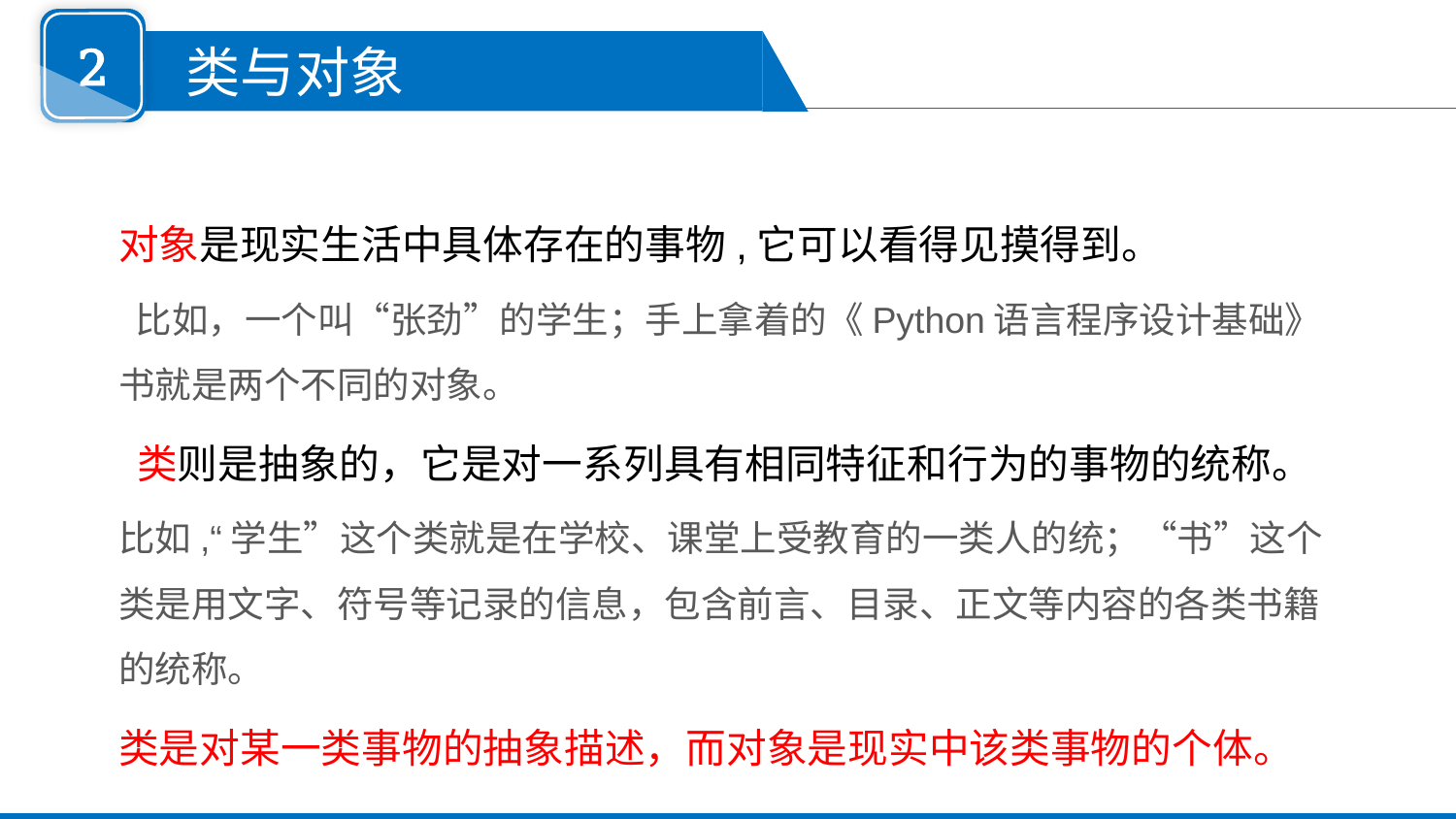

2

  类与对象
对象是现实生活中具体存在的事物,它可以看得见摸得到。
 比如，一个叫“张劲”的学生；手上拿着的《Python语言程序设计基础》书就是两个不同的对象。
 类则是抽象的，它是对一系列具有相同特征和行为的事物的统称。
比如,“学生”这个类就是在学校、课堂上受教育的一类人的统；“书”这个类是用文字、符号等记录的信息，包含前言、目录、正文等内容的各类书籍的统称。
类是对某一类事物的抽象描述，而对象是现实中该类事物的个体。